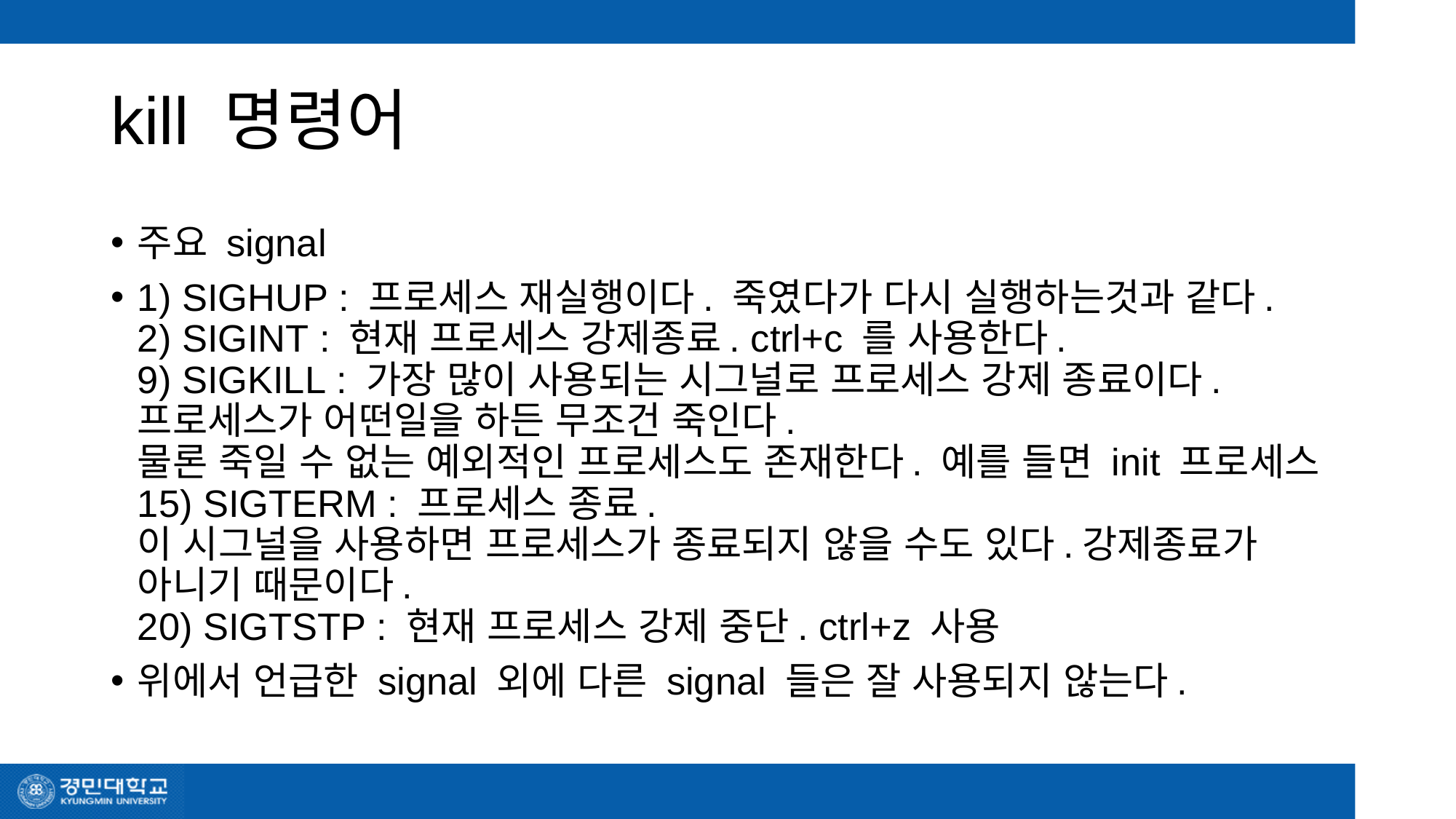

# kill 명령어
주요 signal
1) SIGHUP : 프로세스 재실행이다. 죽였다가 다시 실행하는것과 같다.
2) SIGINT : 현재 프로세스 강제종료. ctrl+c 를 사용한다.
9) SIGKILL : 가장 많이 사용되는 시그널로 프로세스 강제 종료이다. 프로세스가 어떤일을 하든 무조건 죽인다. 
물론 죽일 수 없는 예외적인 프로세스도 존재한다. 예를 들면 init 프로세스
15) SIGTERM : 프로세스 종료. 
이 시그널을 사용하면 프로세스가 종료되지 않을 수도 있다.강제종료가 아니기 때문이다.
20) SIGTSTP : 현재 프로세스 강제 중단. ctrl+z 사용
위에서 언급한 signal 외에 다른 signal 들은 잘 사용되지 않는다.